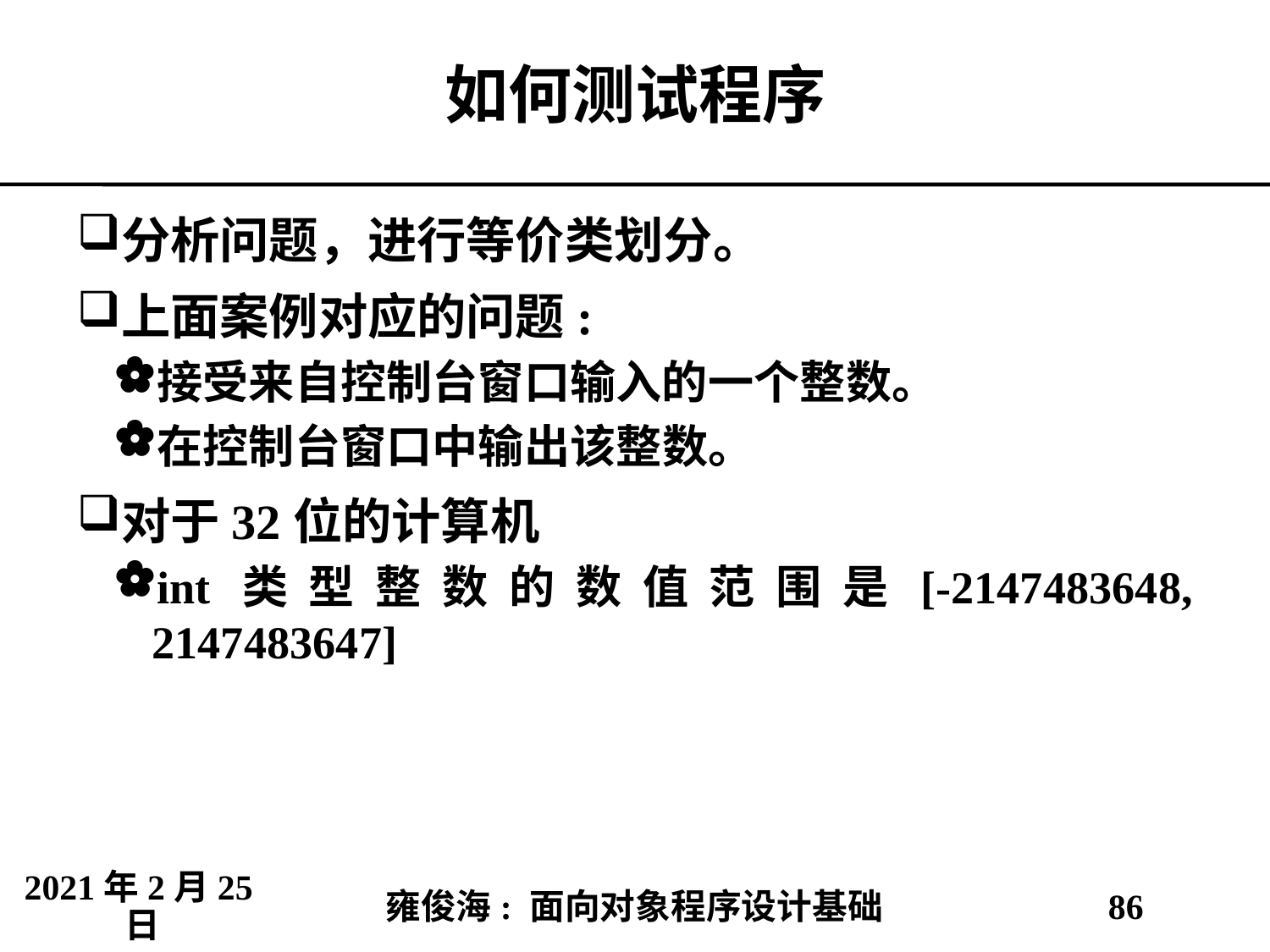

# 如何测试程序

分析问题，进行等价类划分。
上面案例对应的问题:
接受来自控制台窗口输入的一个整数。
在控制台窗口中输出该整数。
对于32位的计算机
int类型整数的数值范围是[-2147483648, 2147483647]

2021年2月25日
雍俊海: 面向对象程序设计基础
86